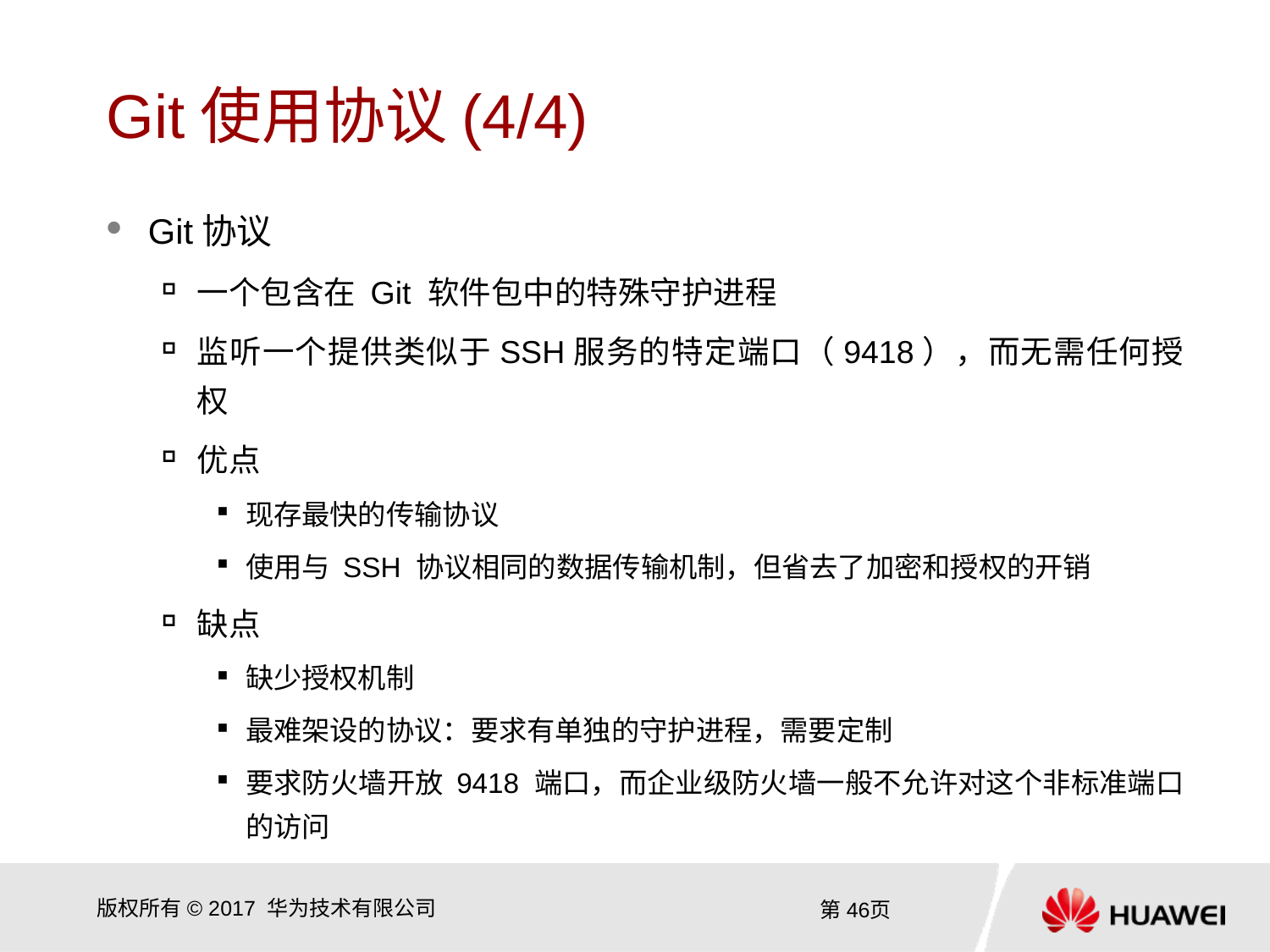

# Git使用协议(4/4)
Git协议
一个包含在 Git 软件包中的特殊守护进程
监听一个提供类似于SSH服务的特定端口（9418），而无需任何授权
优点
现存最快的传输协议
使用与 SSH 协议相同的数据传输机制，但省去了加密和授权的开销
缺点
缺少授权机制
最难架设的协议：要求有单独的守护进程，需要定制
要求防火墙开放 9418 端口，而企业级防火墙一般不允许对这个非标准端口的访问